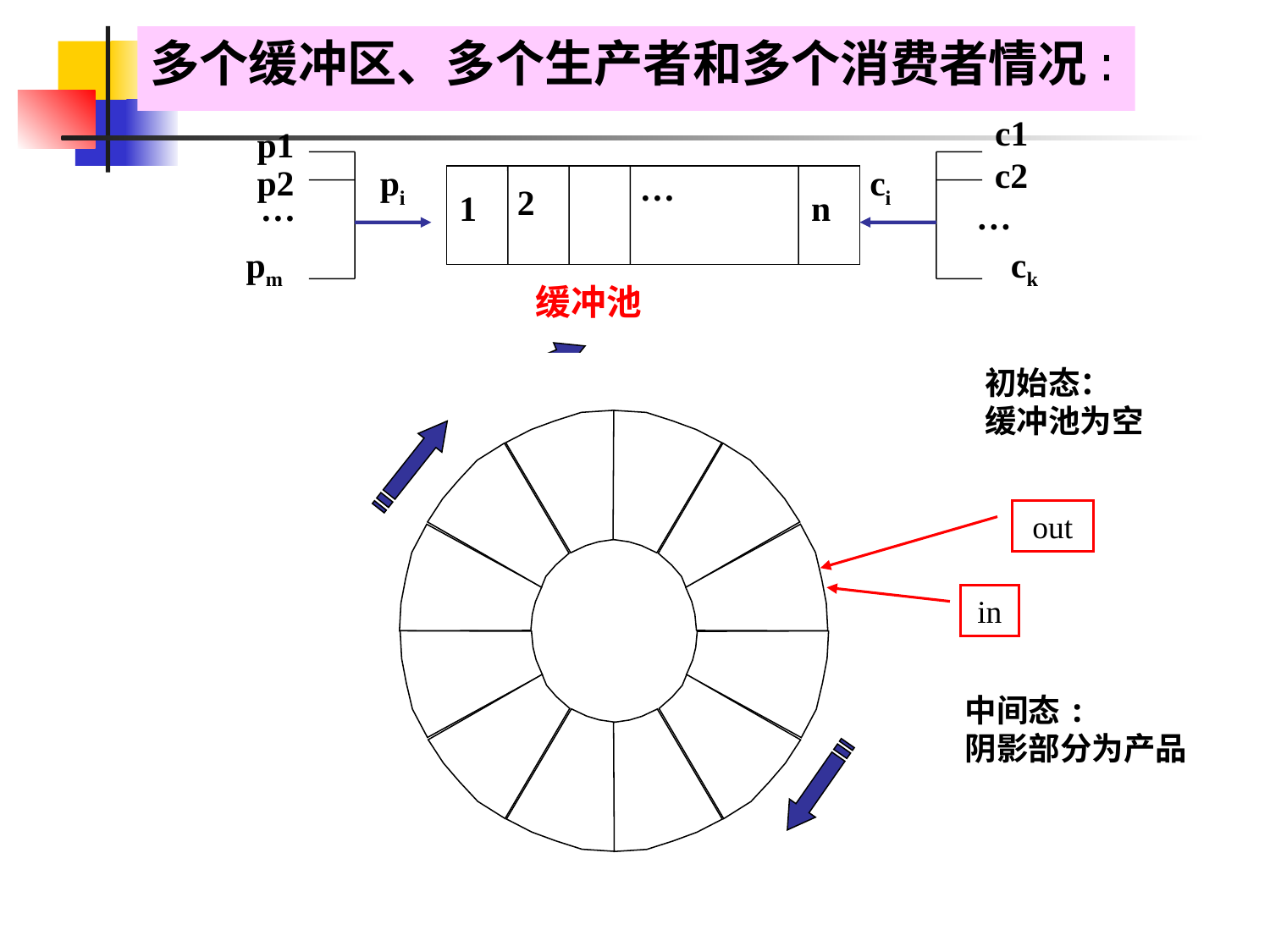

多个缓冲区、多个生产者和多个消费者情况:
c1
p1
c2

p2
pi
ci
…

2
…

1
n

…

pm
ck

缓冲池

out

out

in

初始态：
缓冲池为空

out
in

in

中间态:
阴影部分为产品